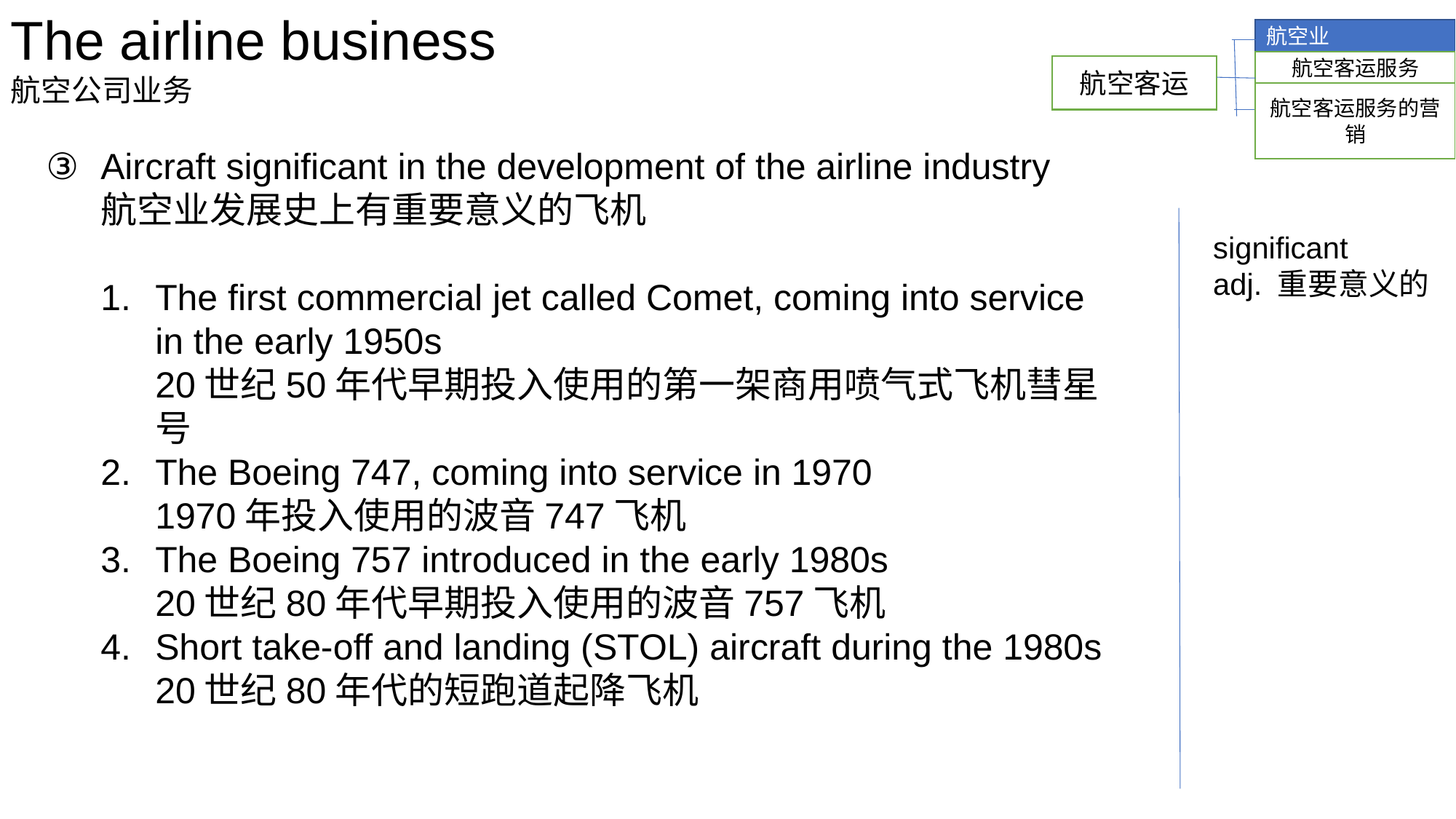

The airline business
航空公司业务
航空业
航空客运服务
航空客运
航空客运服务的营销
Aircraft significant in the development of the airline industry
航空业发展史上有重要意义的飞机

The first commercial jet called Comet, coming into service in the early 1950s
20世纪50年代早期投入使用的第一架商用喷气式飞机彗星号
The Boeing 747, coming into service in 1970
1970年投入使用的波音747飞机
The Boeing 757 introduced in the early 1980s
20世纪80年代早期投入使用的波音757飞机
Short take-off and landing (STOL) aircraft during the 1980s
20世纪80年代的短跑道起降飞机
 significant
 adj. 重要意义的